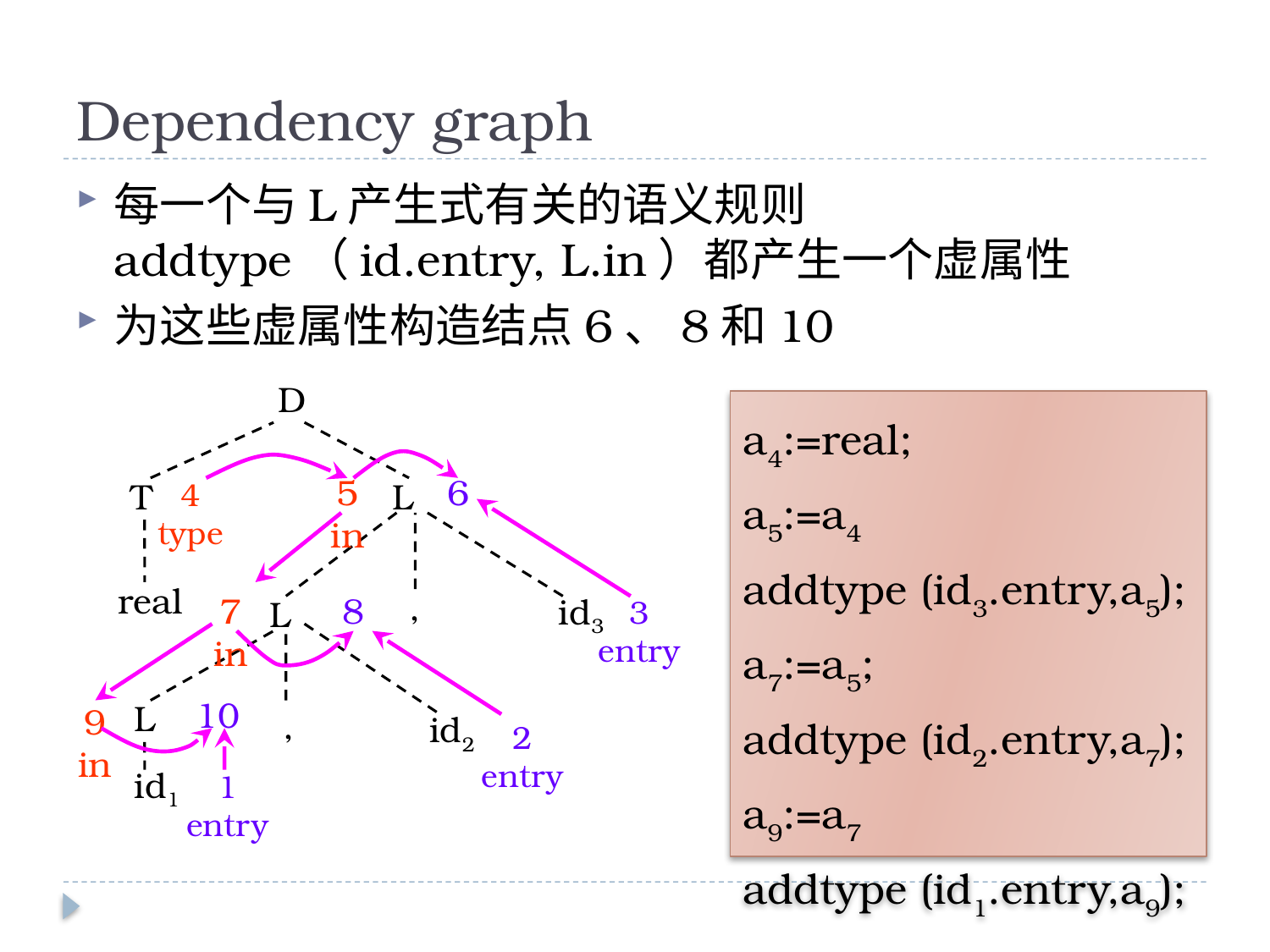

# Dependency graph
每一个与L产生式有关的语义规则addtype（id.entry, L.in）都产生一个虚属性
为这些虚属性构造结点6、8和10

D

T
4
type
L
6
5
in

real
,
L
8
id3
3
entry
7
in

L
10
,
9
in
id2
2
entry

id1
1
entry
a4:=real;
a5:=a4
addtype (id3.entry,a5);
a7:=a5;
addtype (id2.entry,a7);
a9:=a7
addtype (id1.entry,a9);
25